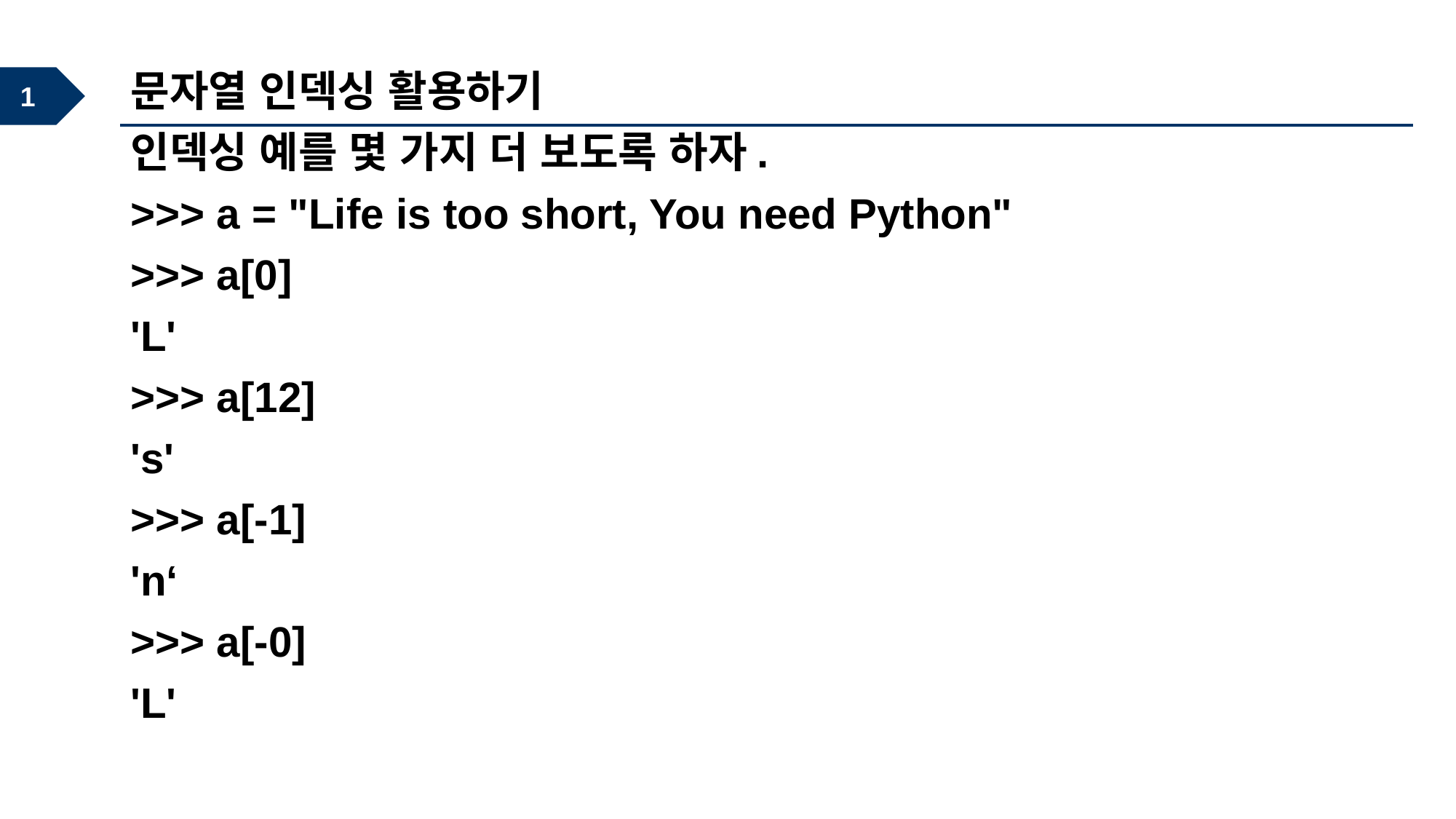

문자열 인덱싱 활용하기
인덱싱 예를 몇 가지 더 보도록 하자.
>>> a = "Life is too short, You need Python"
>>> a[0]
'L'
>>> a[12]
's'
>>> a[-1]
'n‘
>>> a[-0]
'L'